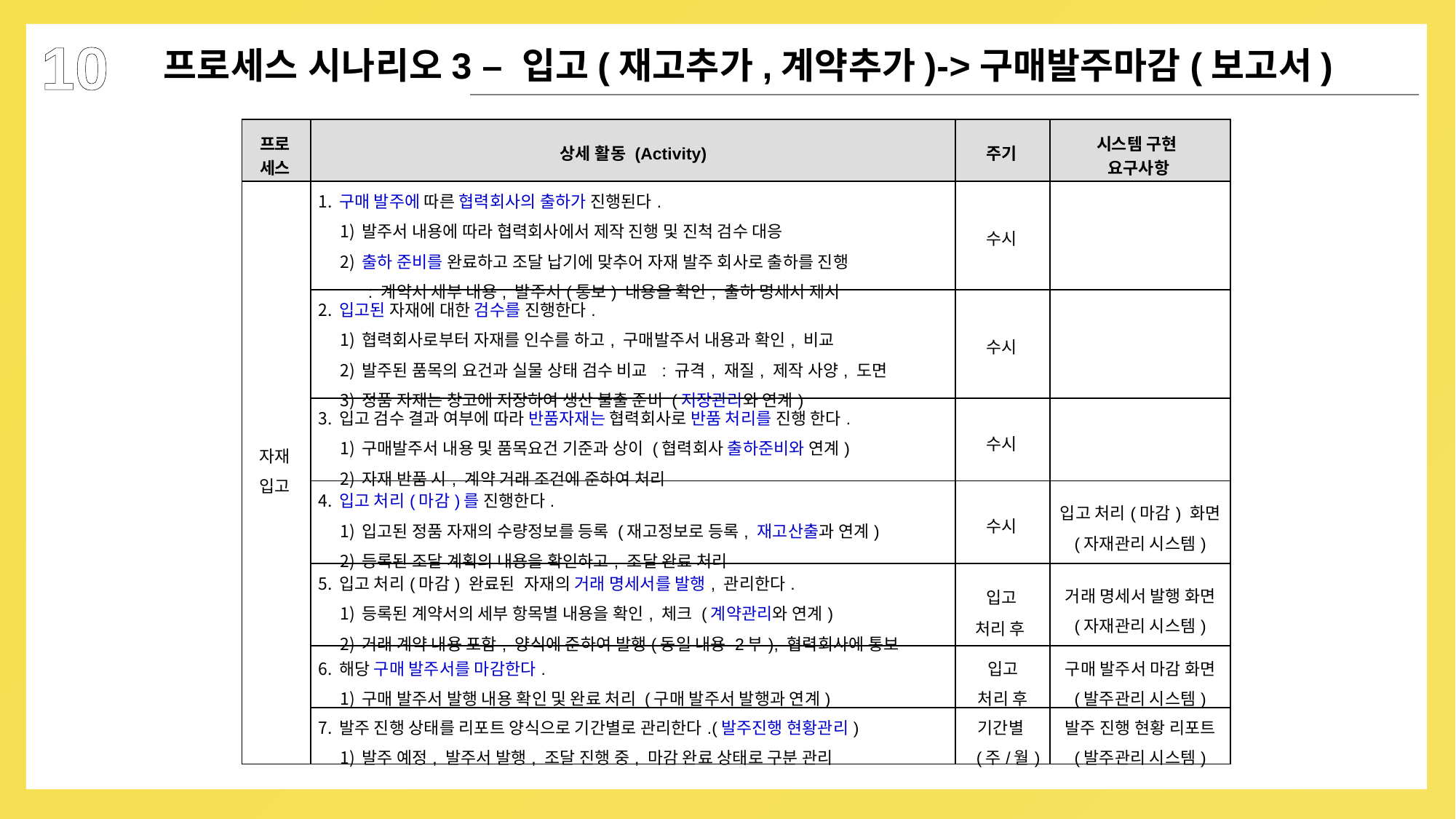

10

프로세스 시나리오3 – 입고(재고추가,계약추가)->구매발주마감(보고서)
| 프로 세스 | 상세 활동 (Activity) | 주기 | 시스템 구현 요구사항 |
| --- | --- | --- | --- |
| 자재 입고 | 구매 발주에 따른 협력회사의 출하가 진행된다. 발주서 내용에 따라 협력회사에서 제작 진행 및 진척 검수 대응 출하 준비를 완료하고 조달 납기에 맞추어 자재 발주 회사로 출하를 진행 : 계약서 세부 내용, 발주서(통보) 내용을 확인, 출하 명세서 제시 | 수시 |  |
|  | 입고된 자재에 대한 검수를 진행한다. 협력회사로부터 자재를 인수를 하고, 구매발주서 내용과 확인, 비교 발주된 품목의 요건과 실물 상태 검수 비교 : 규격, 재질, 제작 사양, 도면 정품 자재는 창고에 저장하여 생산 불출 준비 (저장관리와 연계) | 수시 |  |
|  | 입고 검수 결과 여부에 따라 반품자재는 협력회사로 반품 처리를 진행 한다. 구매발주서 내용 및 품목요건 기준과 상이 (협력회사 출하준비와 연계) 자재 반품 시, 계약 거래 조건에 준하여 처리 | 수시 |  |
|  | 입고 처리(마감)를 진행한다. 입고된 정품 자재의 수량정보를 등록 (재고정보로 등록, 재고산출과 연계) 등록된 조달 계획의 내용을 확인하고, 조달 완료 처리 | 수시 | 입고 처리(마감) 화면 (자재관리 시스템) |
|  | 입고 처리(마감) 완료된 자재의 거래 명세서를 발행, 관리한다. 등록된 계약서의 세부 항목별 내용을 확인, 체크 (계약관리와 연계) 거래 계약 내용 포함, 양식에 준하여 발행(동일 내용 2부), 협력회사에 통보 | 입고 처리 후 | 거래 명세서 발행 화면 (자재관리 시스템) |
|  | 해당 구매 발주서를 마감한다. 구매 발주서 발행 내용 확인 및 완료 처리 (구매 발주서 발행과 연계) | 입고 처리 후 | 구매 발주서 마감 화면 (발주관리 시스템) |
|  | 발주 진행 상태를 리포트 양식으로 기간별로 관리한다.(발주진행 현황관리) 발주 예정, 발주서 발행, 조달 진행 중, 마감 완료 상태로 구분 관리 | 기간별 (주/월) | 발주 진행 현황 리포트 (발주관리 시스템) |